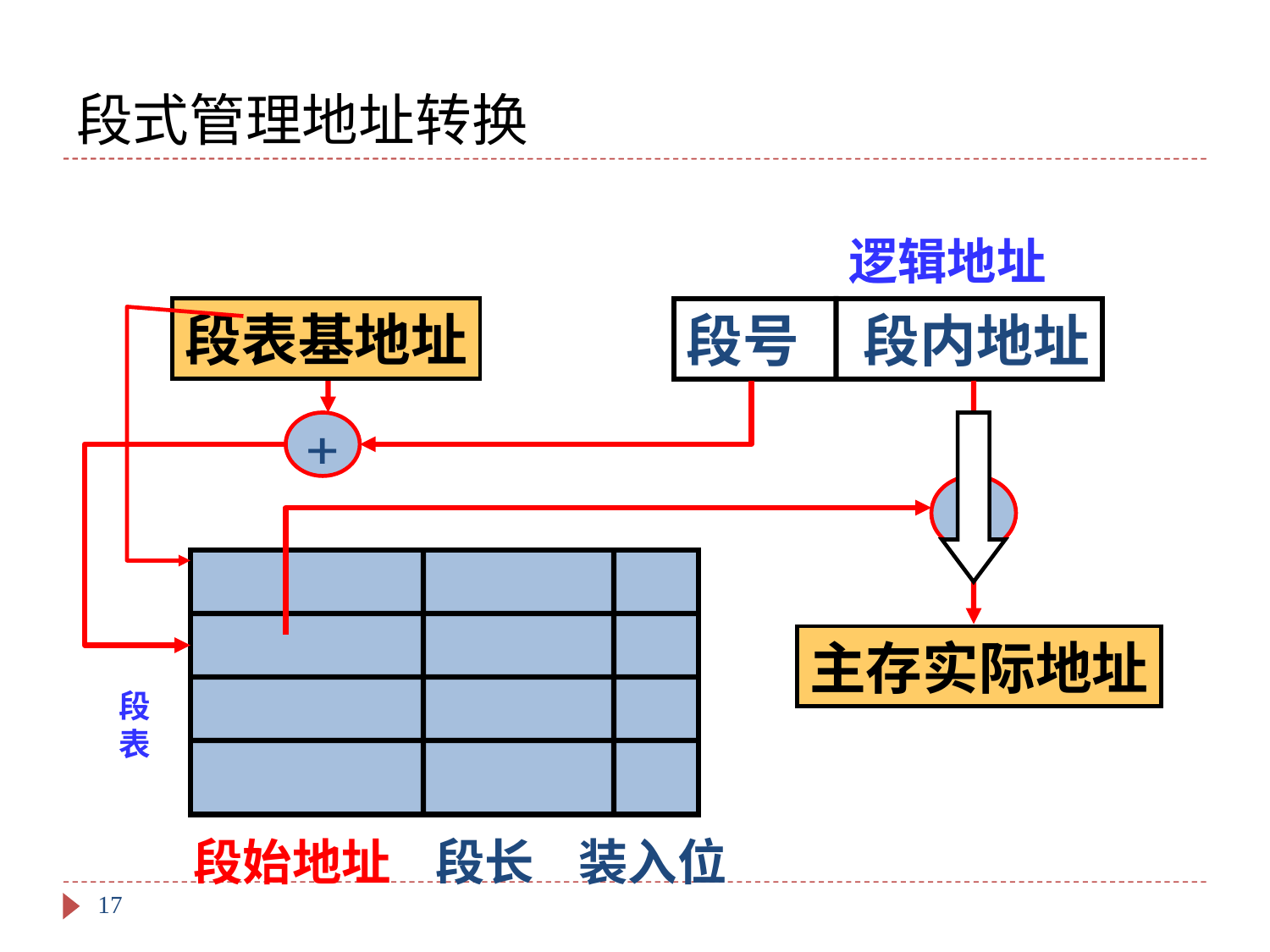

# 段式管理地址转换
逻辑地址
段号     段内地址

段表基地址

+

+

主存实际地址
段
表

段始地址    段长    装入位
17